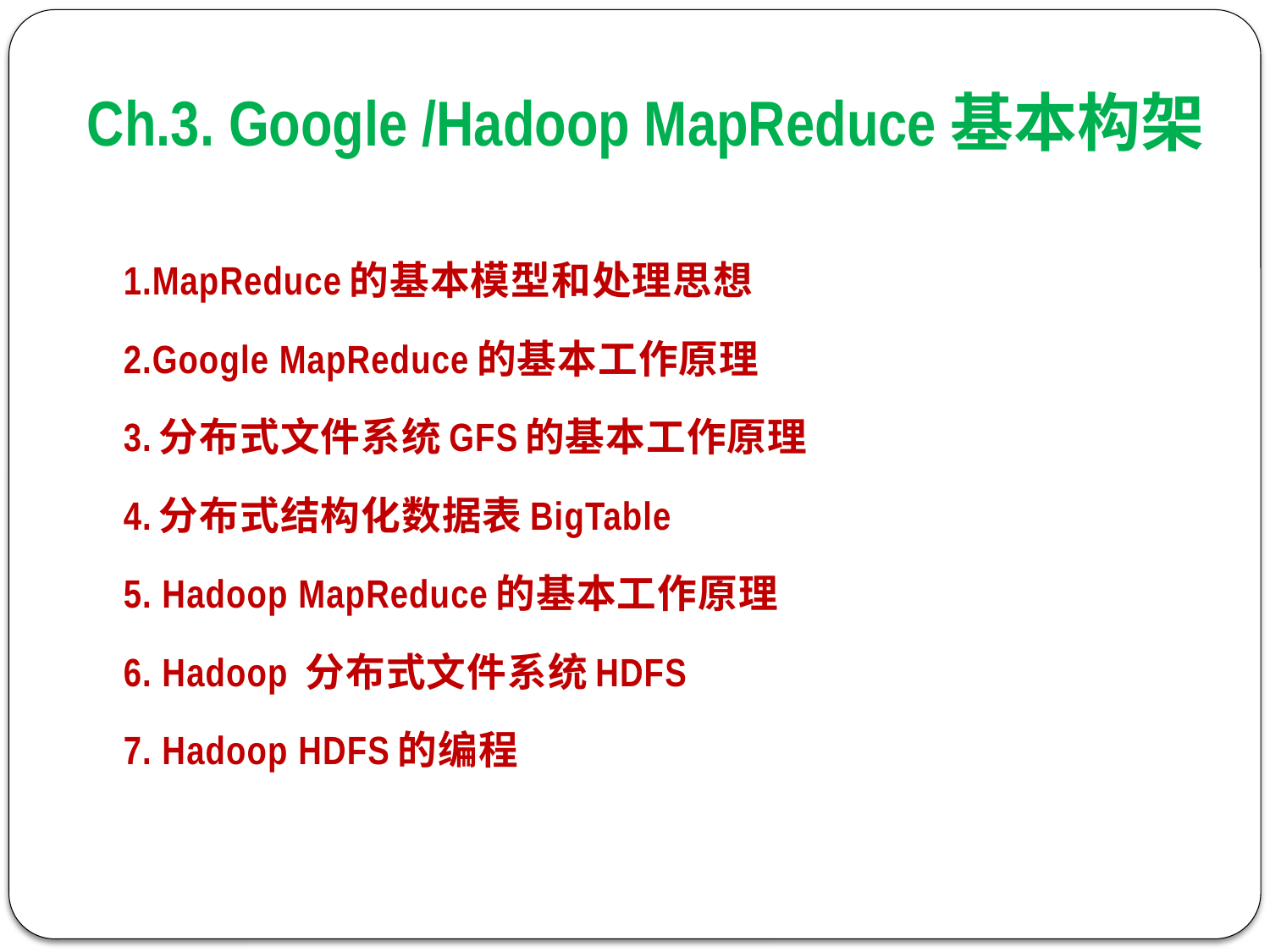

# Ch.3. Google /Hadoop MapReduce基本构架
1.MapReduce的基本模型和处理思想
2.Google MapReduce的基本工作原理
3.分布式文件系统GFS的基本工作原理
4.分布式结构化数据表BigTable
5. Hadoop MapReduce的基本工作原理
6. Hadoop 分布式文件系统HDFS
7. Hadoop HDFS的编程